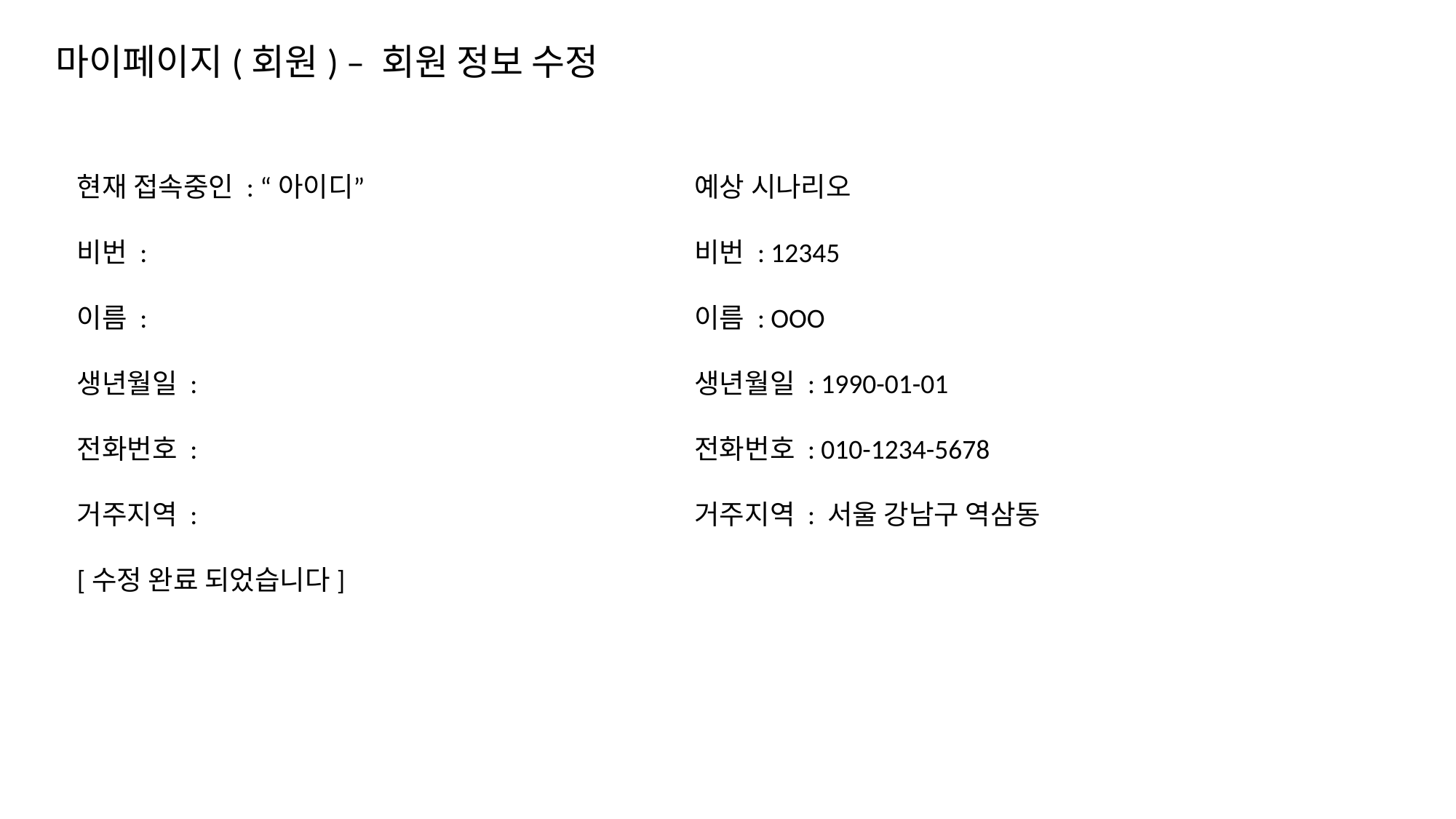

마이페이지(회원) – 회원 정보 수정
현재 접속중인 : “아이디”

비번 :

이름 :

생년월일 :

전화번호 :

거주지역 :

[수정 완료 되었습니다]
예상 시나리오

비번 : 12345

이름 : OOO

생년월일 : 1990-01-01

전화번호 : 010-1234-5678

거주지역 : 서울 강남구 역삼동